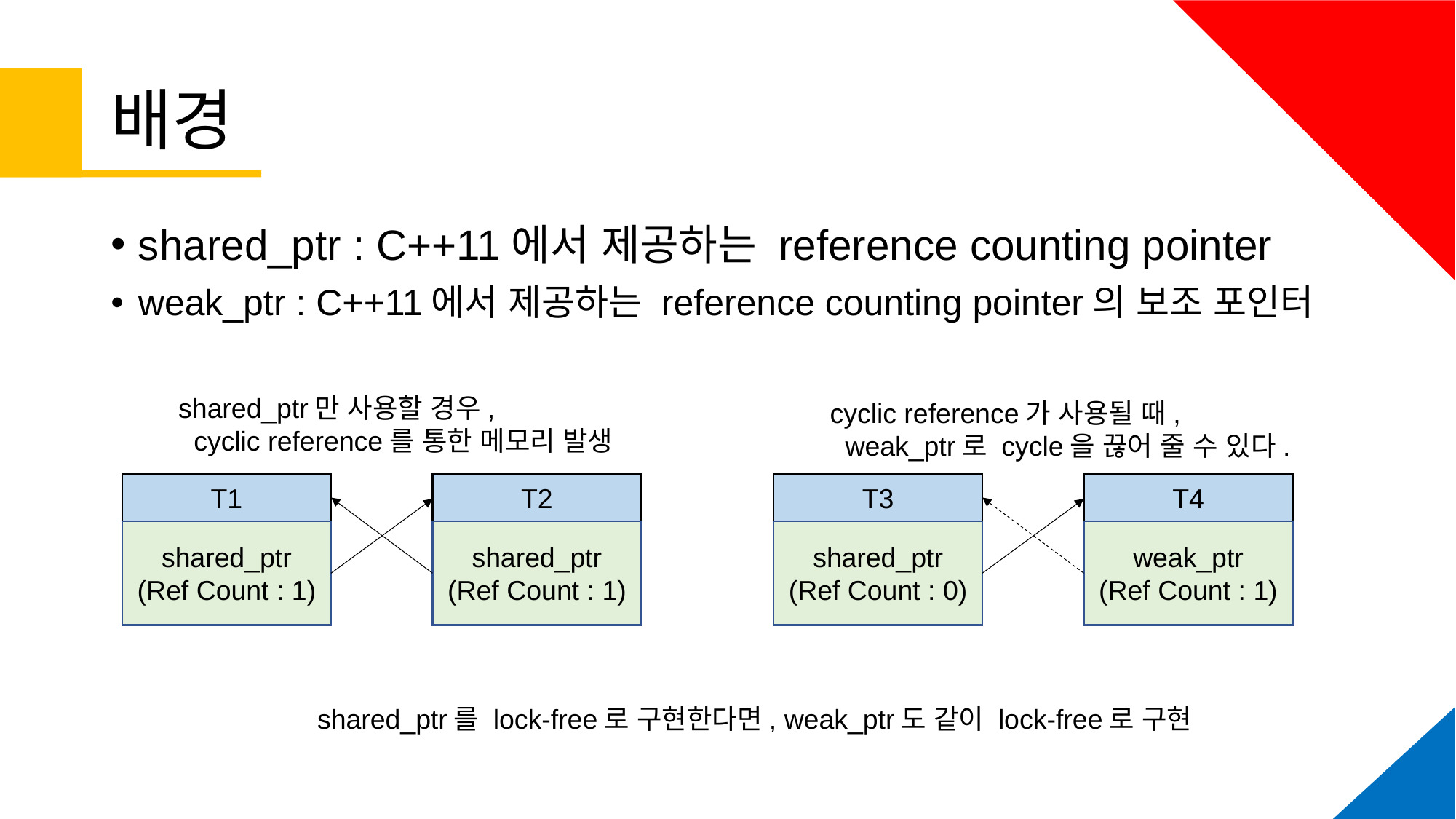

# 배경

shared_ptr : C++11에서 제공하는 reference counting pointer
weak_ptr : C++11에서 제공하는 reference counting pointer의 보조 포인터

shared_ptr만 사용할 경우,
  cyclic reference를 통한 메모리 발생

cyclic reference가 사용될 때,
  weak_ptr로 cycle을 끊어 줄 수 있다.

T2
T1
shared_ptr
(Ref Count : 1)
shared_ptr
(Ref Count : 1)
T4
T3
weak_ptr
(Ref Count : 1)
shared_ptr
(Ref Count : 0)
shared_ptr를 lock-free로 구현한다면, weak_ptr도 같이 lock-free로 구현